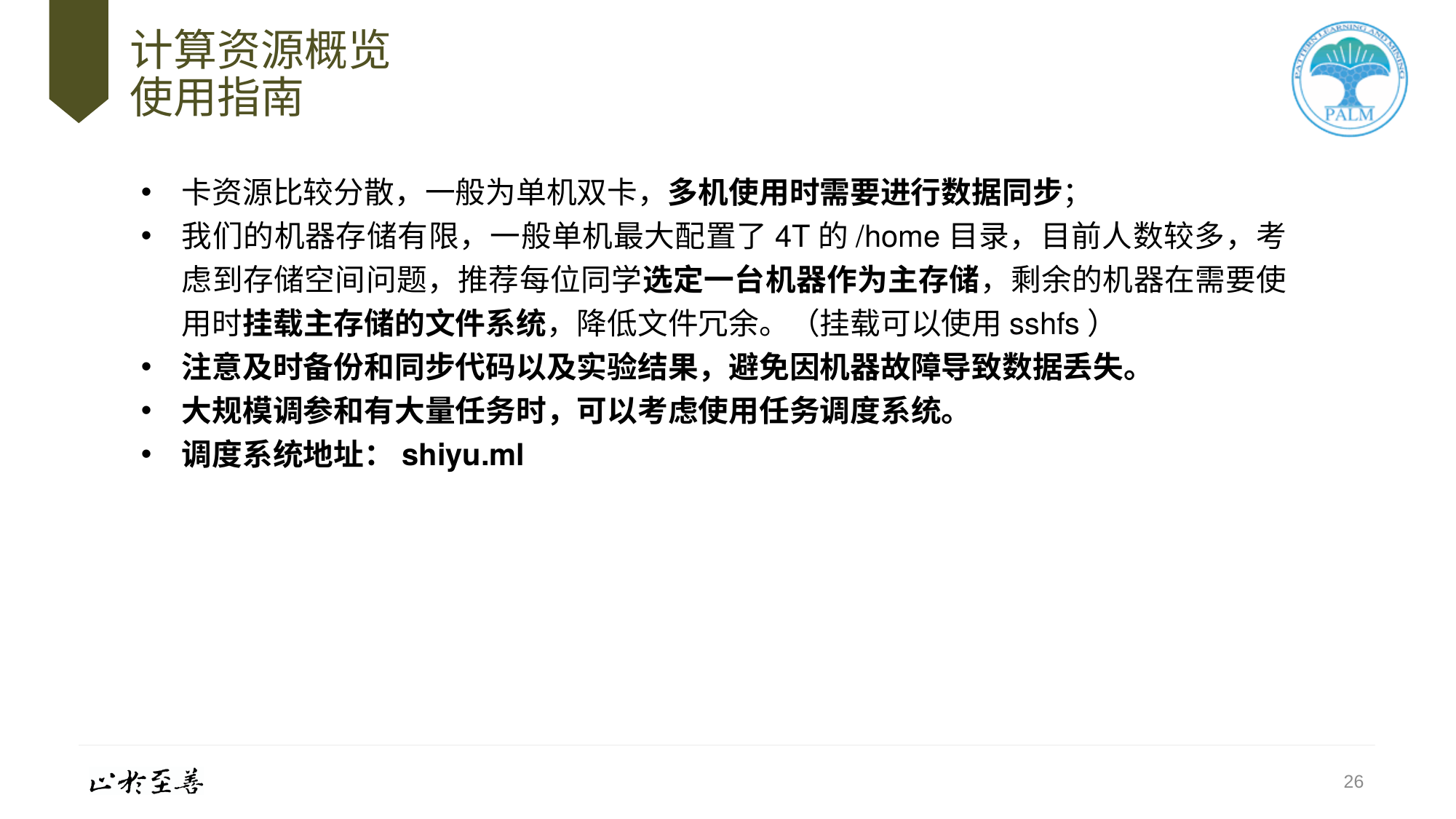

# 计算资源概览 使用指南
卡资源比较分散，一般为单机双卡，多机使用时需要进行数据同步；
我们的机器存储有限，一般单机最大配置了4T的/home目录，目前人数较多，考虑到存储空间问题，推荐每位同学选定一台机器作为主存储，剩余的机器在需要使用时挂载主存储的文件系统，降低文件冗余。（挂载可以使用sshfs）
注意及时备份和同步代码以及实验结果，避免因机器故障导致数据丢失。
大规模调参和有大量任务时，可以考虑使用任务调度系统。
调度系统地址：shiyu.ml
26